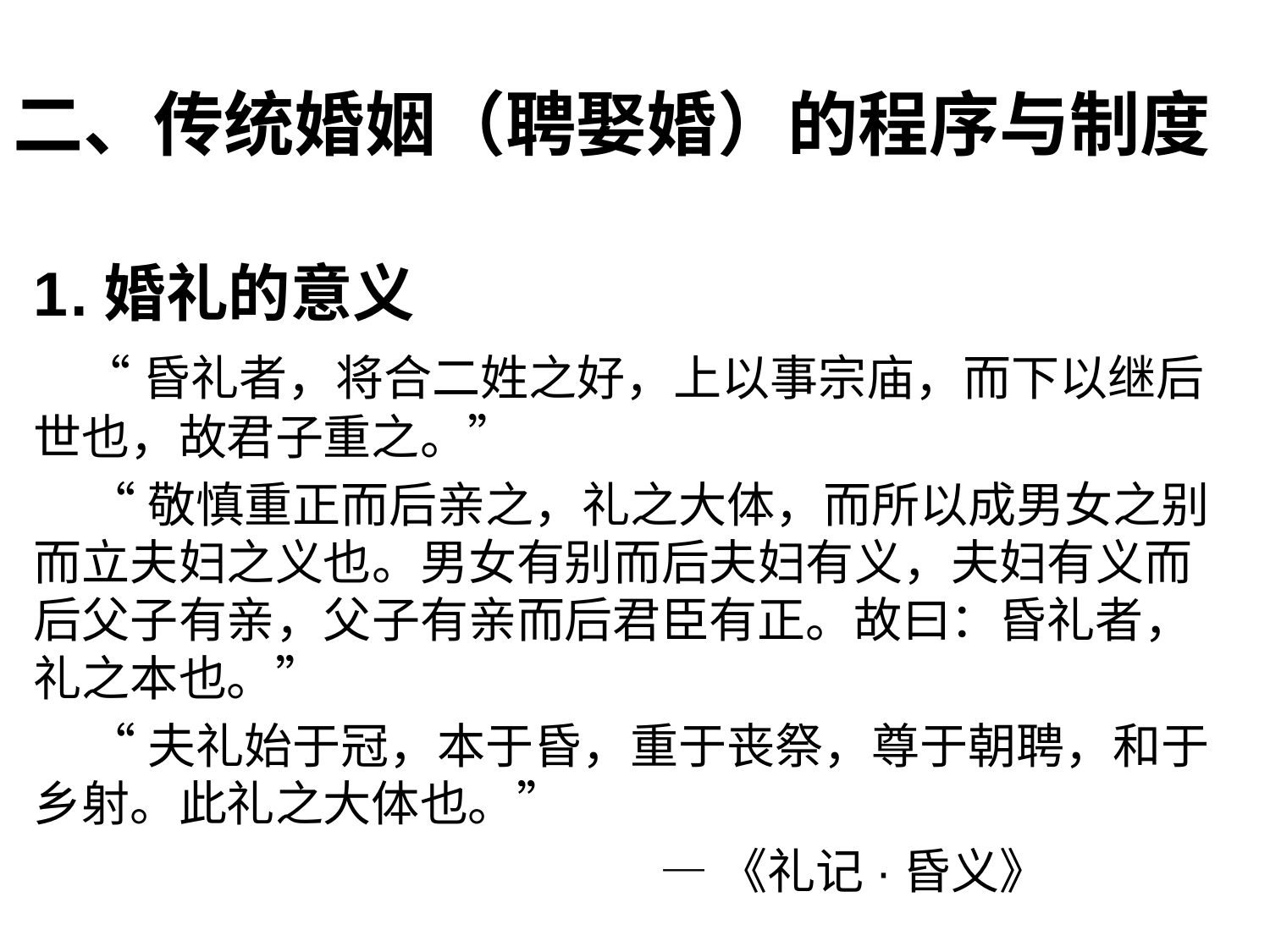

# 二、传统婚姻（聘娶婚）的程序与制度

婚礼的意义
    “昏礼者，将合二姓之好，上以事宗庙，而下以继后世也，故君子重之。”
     “敬慎重正而后亲之，礼之大体，而所以成男女之别而立夫妇之义也。男女有别而后夫妇有义，夫妇有义而后父子有亲，父子有亲而后君臣有正。故曰：昏礼者，礼之本也。”
     “夫礼始于冠，本于昏，重于丧祭，尊于朝聘，和于乡射。此礼之大体也。”
                                                          —《礼记·昏义》